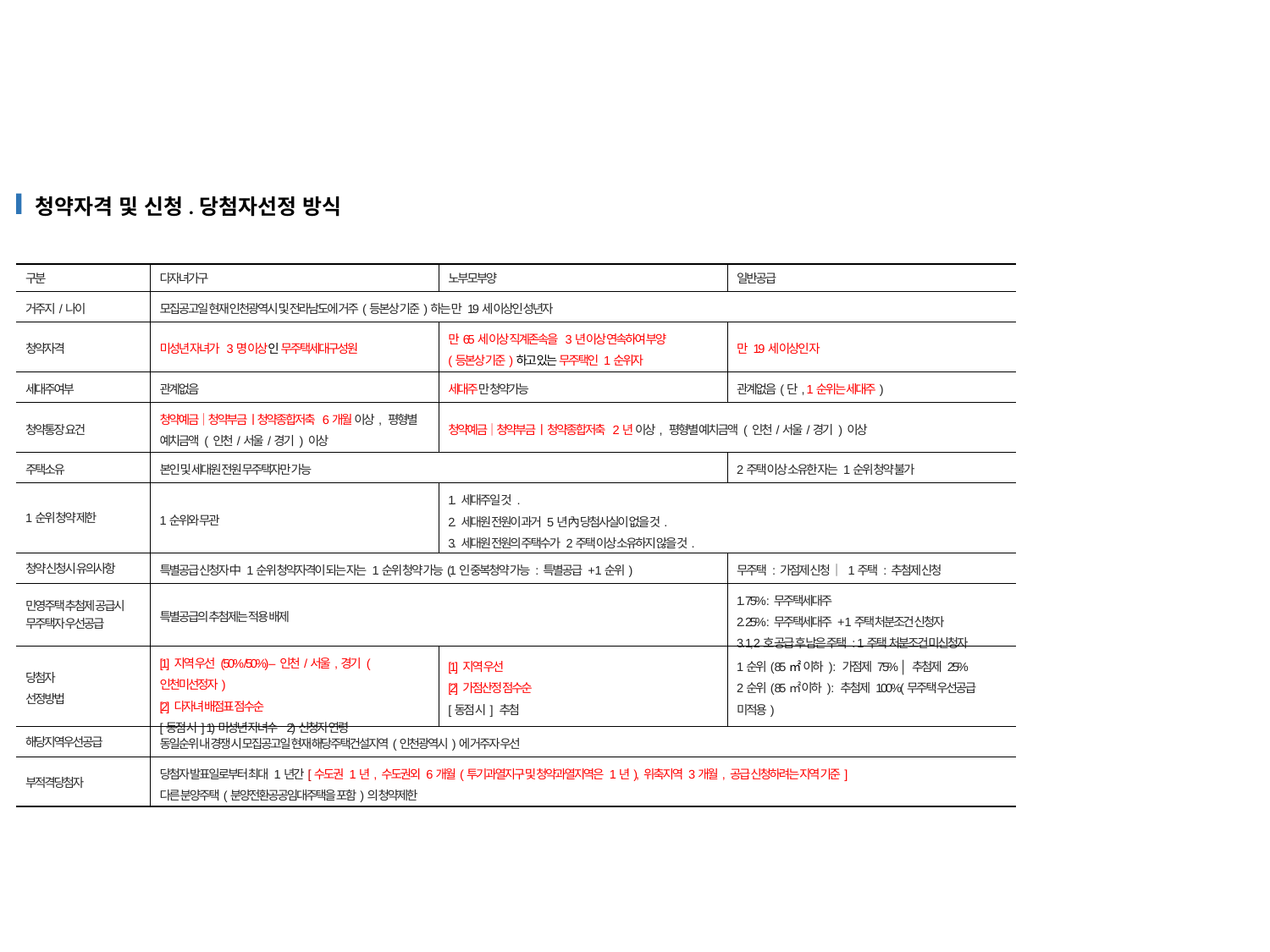

청약자격 및 신청.당첨자선정 방식

| 구분 | 다자녀가구 | 노부모부양 | 일반공급 |
| --- | --- | --- | --- |
| 거주지/나이 | 모집공고일 현재 인천광역시 및 전라남도에 거주(등본상 기준)하는 만 19세 이상인 성년자 |  |  |
| 청약자격 | 미성년 자녀가 3명 이상인 무주택세대구성원 | 만65세 이상 직계존속을 3년 이상 연속하여 부양 (등본상 기준)하고 있는 무주택인 1순위자 | 만 19세 이상인 자 |
| 세대주여부 | 관계없음 | 세대주만 청약가능 | 관계없음(단, 1순위는 세대주) |
| 청약통장 요건 | 청약예금│청약부금 ㅣ청약종합저축 6개월 이상, 평형별 예치금액 ( 인천/서울/경기 ) 이상 | 청약예금│청약부금 ㅣ 청약종합저축 2년 이상, 평형별 예치금액 ( 인천/서울/경기 ) 이상 |  |
| 주택소유 | 본인 및 세대원 전원 무주택자만 가능 |  | 2주택 이상 소유한 자는 1순위 청약 불가 |
| 1순위 청약 제한 | 1순위와 무관 | 1. 세대주일 것 . 2. 세대원 전원이 과거 5년 內 당첨사실이 없을 것. 3. 세대원 전원의 주택수가 2주택 이상 소유하지 않을 것. |  |
| 청약 신청시 유의사항 | 특별공급 신청자 中 1순위 청약자격이 되는 자는 1순위 청약 가능(1인 중복청약 가능 : 특별공급 + 1순위) |  | 무주택 : 가점제 신청 │ 1주택 : 추첨제 신청 |
| 민영주택 추첨제 공급시 무주택자 우선공급 | 특별공급의 추첨제는 적용 배제 |  | 1. 75% : 무주택세대주 2. 25% : 무주택세대주 + 1주택 처분조건 신청자 3. 1, 2호 공급 후 남은 주택 : 1주택 처분조건 미신청자 |
| 당첨자 선정방법 | [1] 지역 우선 (50% /50%) – 인천/서울,경기 (인천미선정자) [2] 다자녀 배점표 점수순 [동점 시] 1)미성년 자녀수 2)신청자 연령 | [1] 지역 우선 [2] 가점산정 점수순 [동점 시] 추첨 | 1순위( 85㎡ 이하 ) : 가점제 75% │ 추첨제 25% 2순위( 85㎡ 이하 ) : 추첨제 100%(무주택 우선공급 미적용) |
| 해당지역우선공급 | 동일순위 내 경쟁 시 모집공고일 현재 해당주택건설지역(인천광역시)에 거주자 우선 |  |  |
| 부적격당첨자 | 당첨자 발표일로부터 최대 1년간[수도권 1년, 수도권외 6개월(투기과열지구 및 청약과열지역은 1년), 위축지역 3개월, 공급 신청하려는 지역 기준] 다른 분양주택(분양전환공공임대주택을 포함)의 청약제한 |  |  |